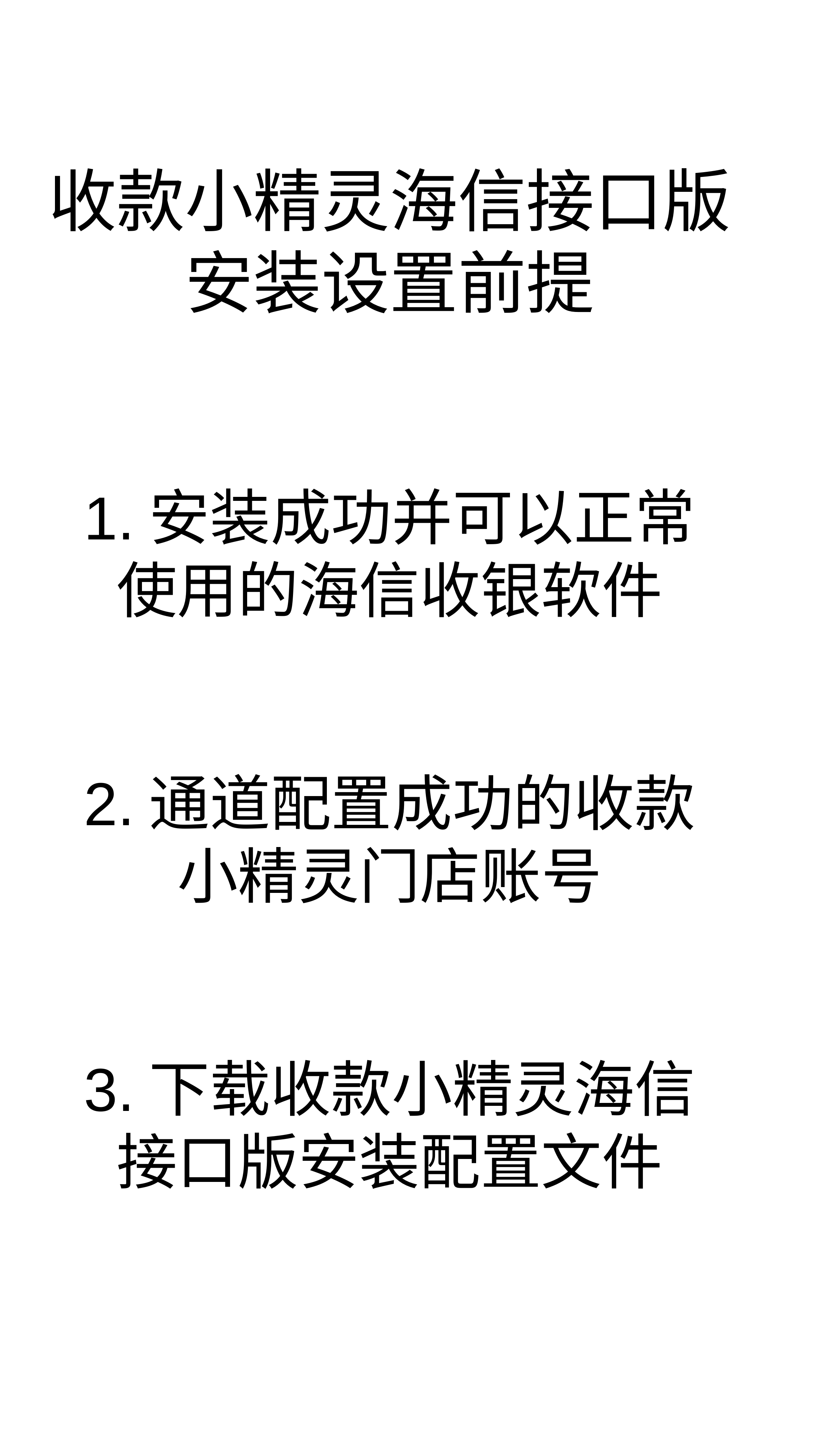

收款小精灵海信接口版
安装设置前提
1.安装成功并可以正常
使用的海信收银软件
2.通道配置成功的收款
小精灵门店账号
3.下载收款小精灵海信
接口版安装配置文件